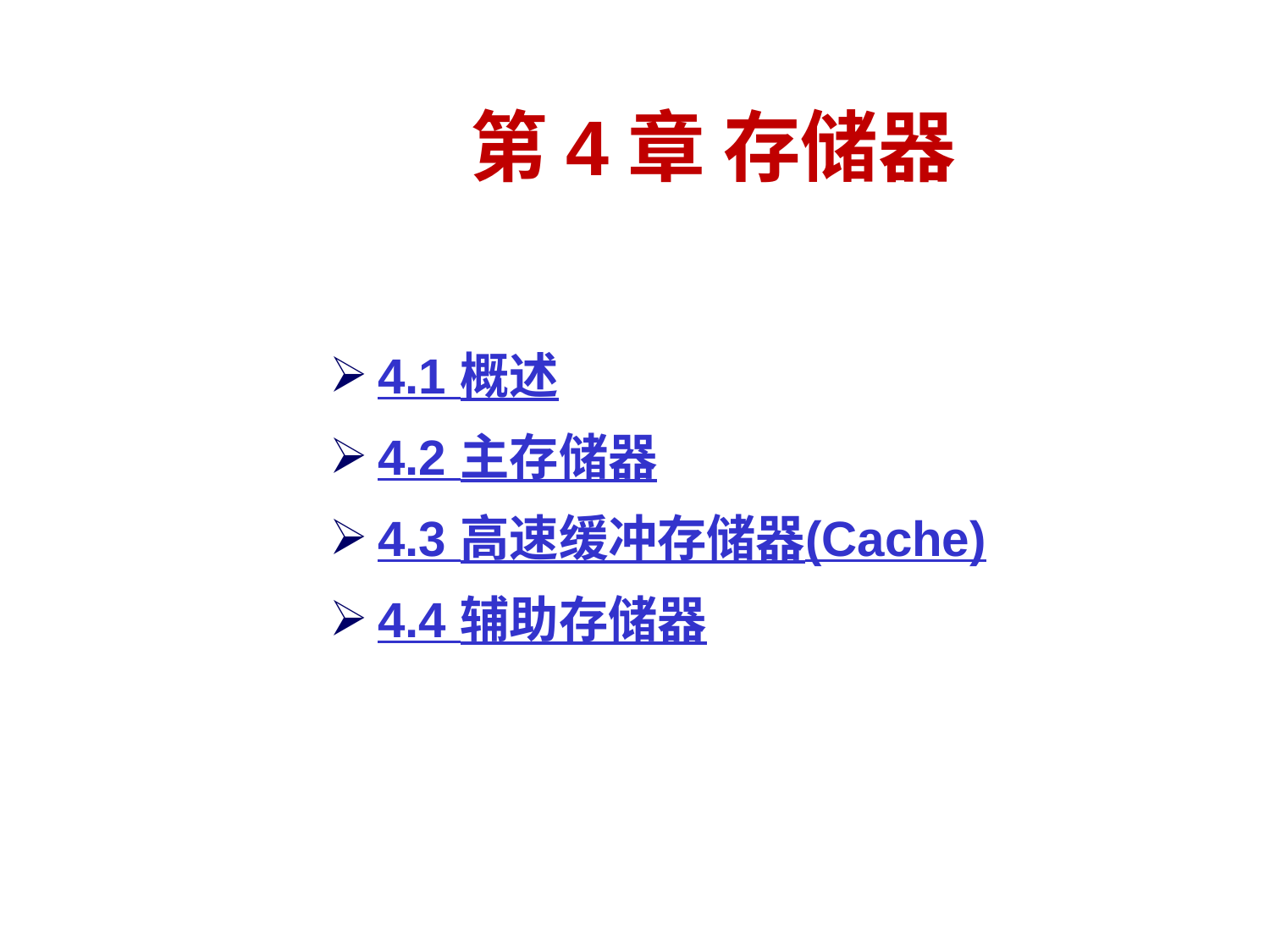

# 第4章 存储器
4.1 概述
4.2 主存储器
4.3 高速缓冲存储器(Cache)
4.4 辅助存储器